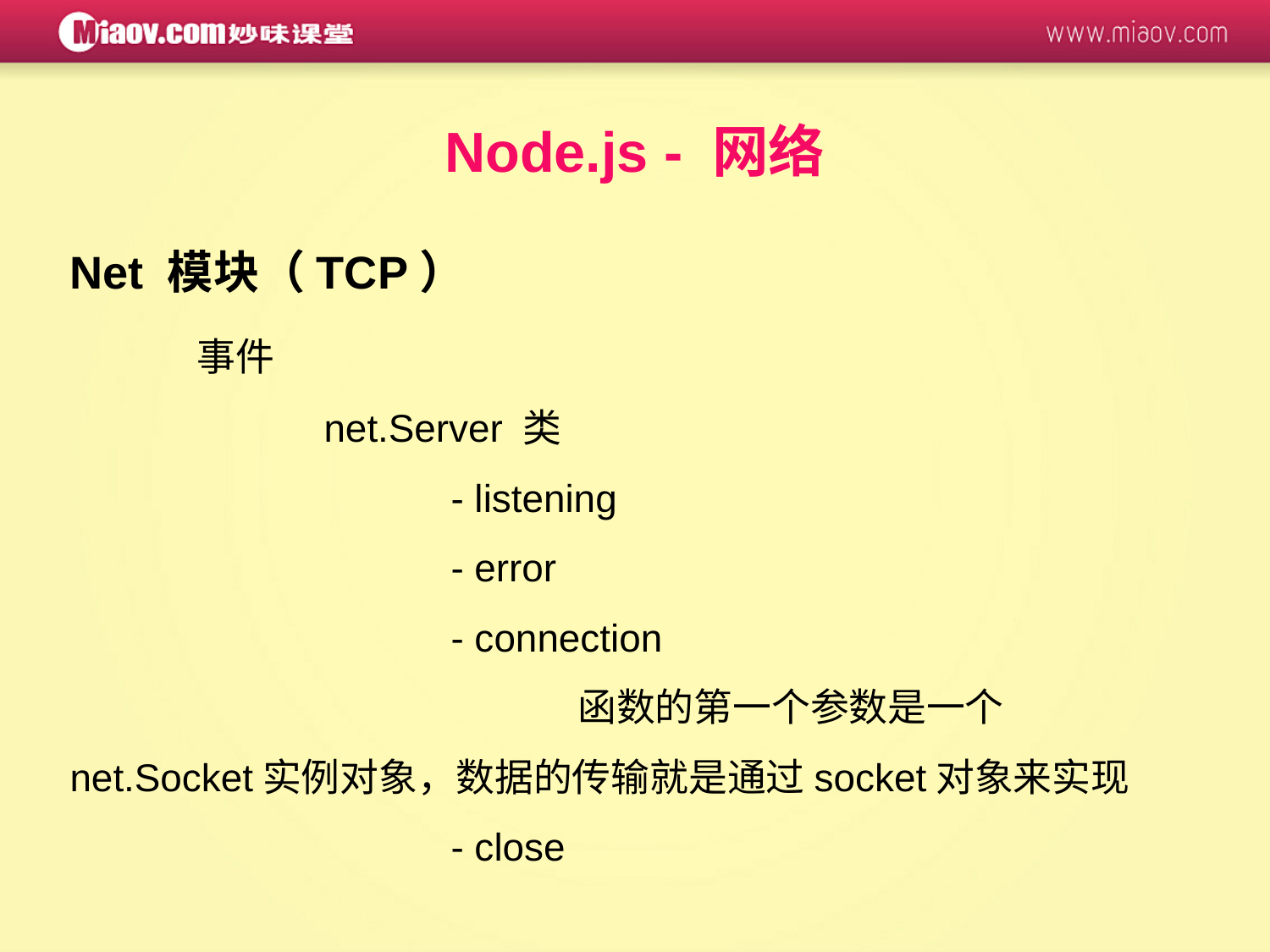

Node.js - 网络
Net 模块（TCP）
	事件
		net.Server 类
			- listening
			- error
			- connection
				函数的第一个参数是一个net.Socket实例对象，数据的传输就是通过socket对象来实现
			- close